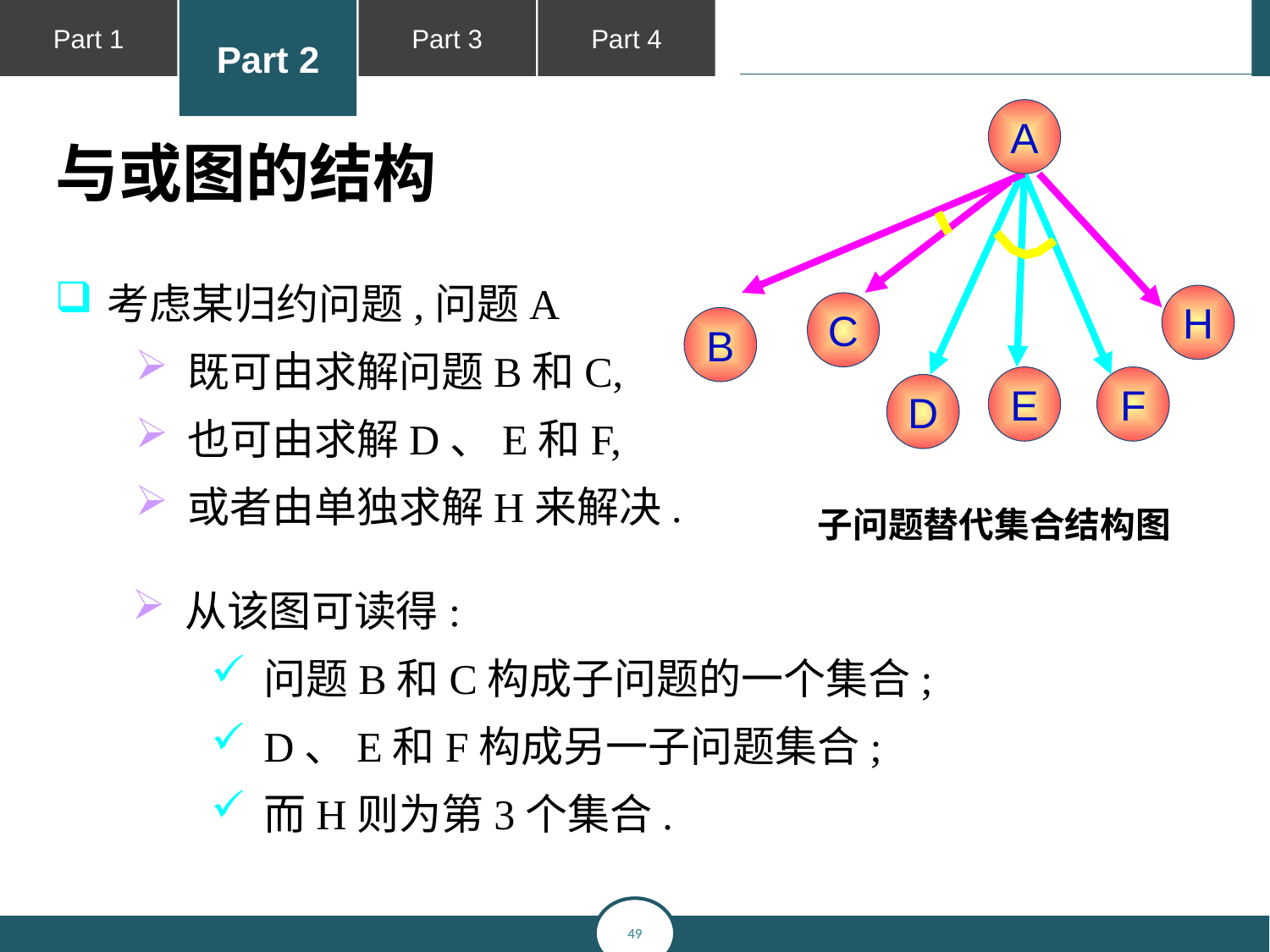

A

H
C
B
E
F
D
与或图的结构

考虑某归约问题,问题A
既可由求解问题B和C,
也可由求解D、E和F,
或者由单独求解H来解决.
子问题替代集合结构图
从该图可读得:
问题B和C构成子问题的一个集合;
D、E和F构成另一子问题集合;
而H则为第3个集合.